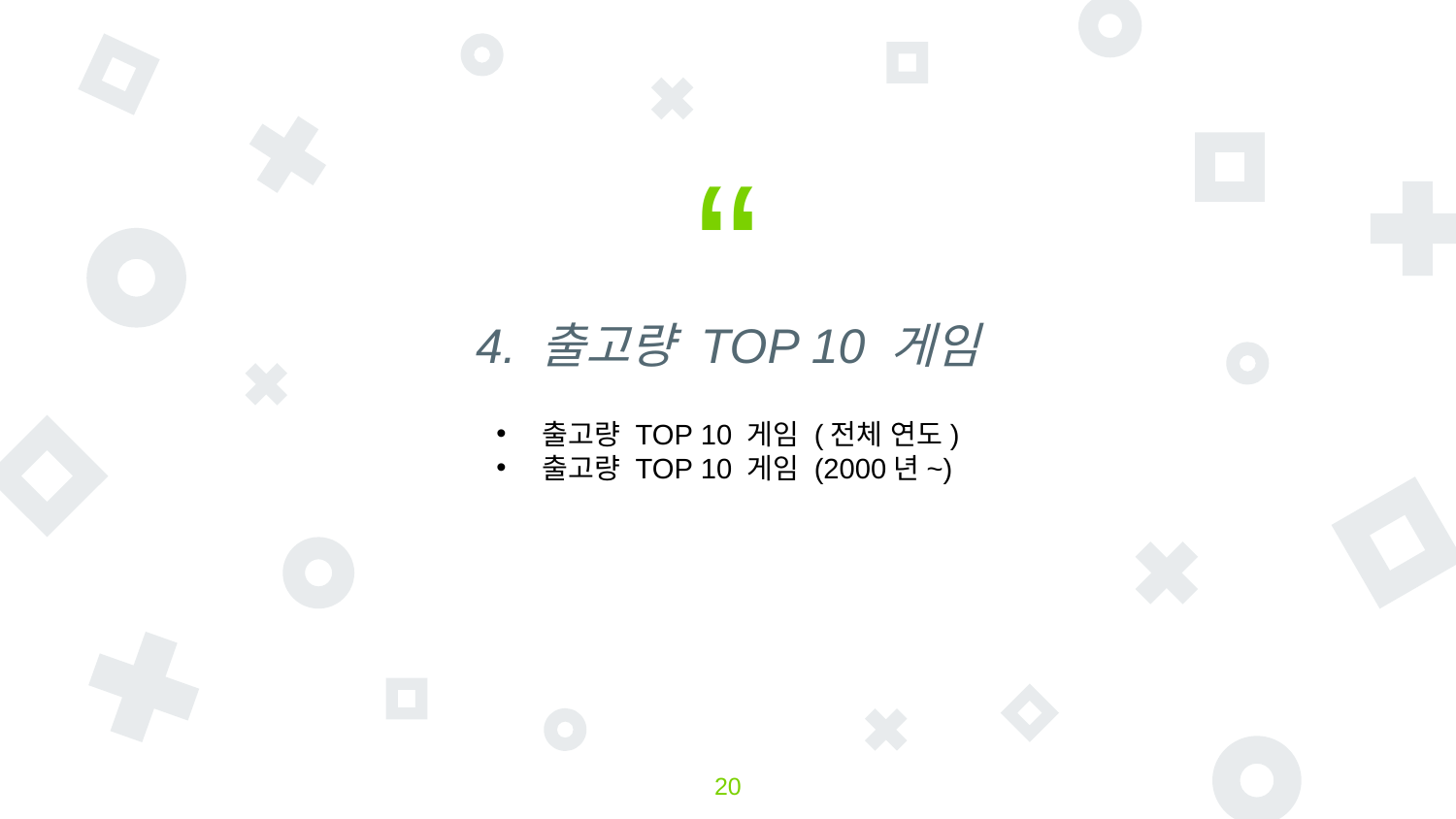

4. 출고량 TOP 10 게임
출고량 TOP 10 게임 (전체 연도)
출고량 TOP 10 게임 (2000년~)
20